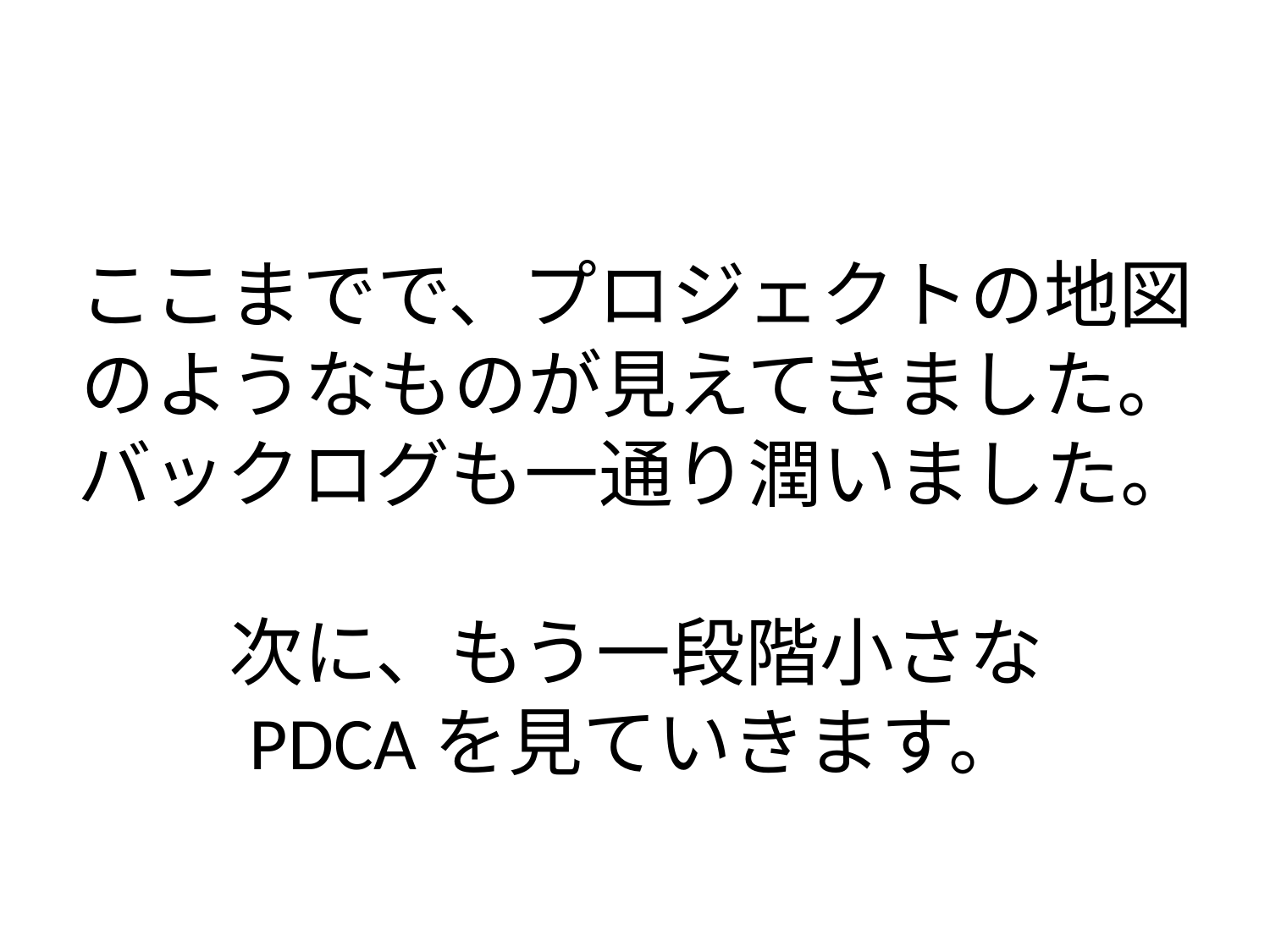

ここまでで、プロジェクトの地図のようなものが見えてきました。
バックログも一通り潤いました。

次に、もう一段階小さな
PDCAを見ていきます。